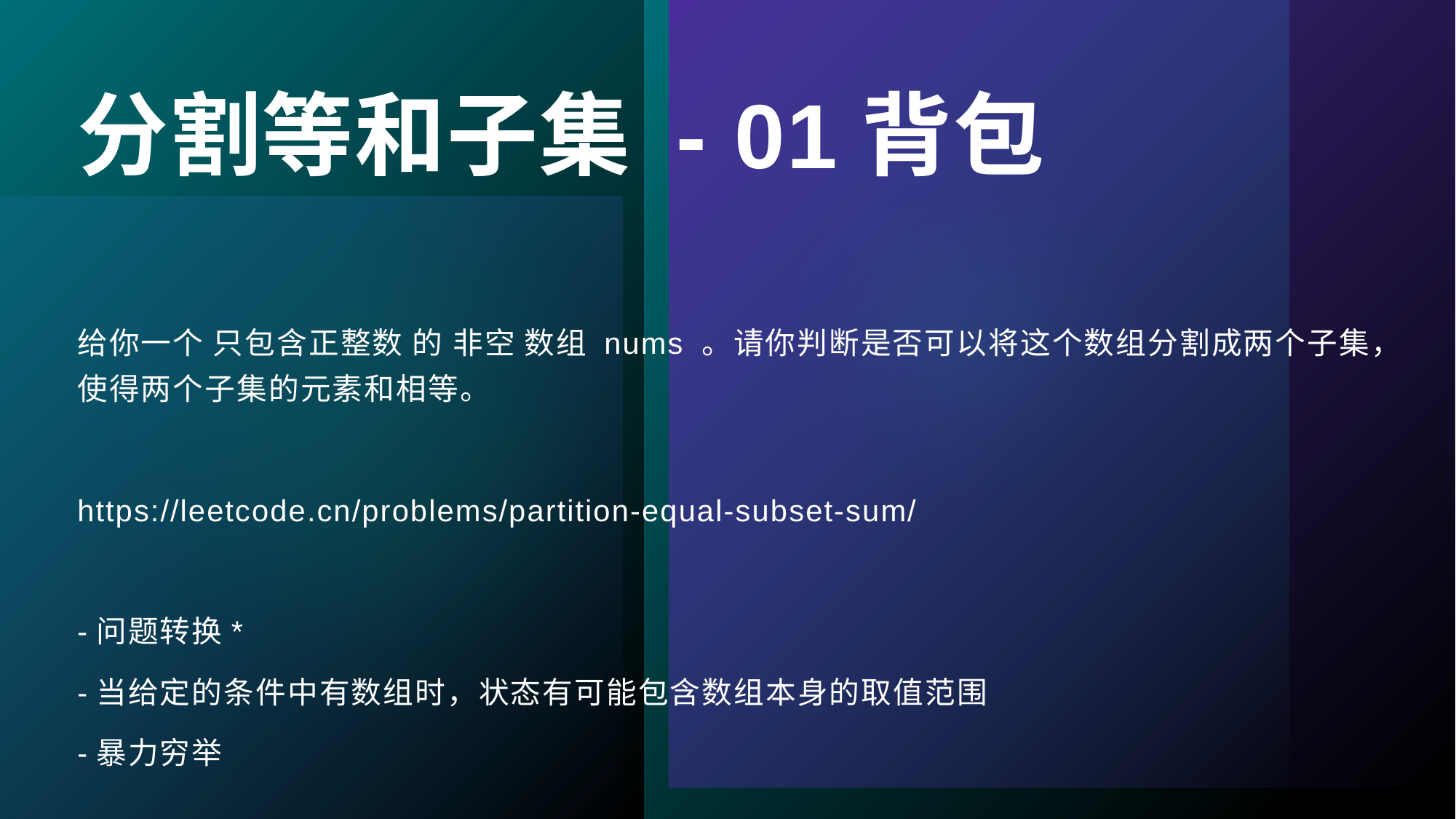

# 分割等和子集 - 01背包
给你一个 只包含正整数 的 非空 数组 nums 。请你判断是否可以将这个数组分割成两个子集，使得两个子集的元素和相等。

https://leetcode.cn/problems/partition-equal-subset-sum/

-问题转换*
-当给定的条件中有数组时，状态有可能包含数组本身的取值范围
-暴力穷举